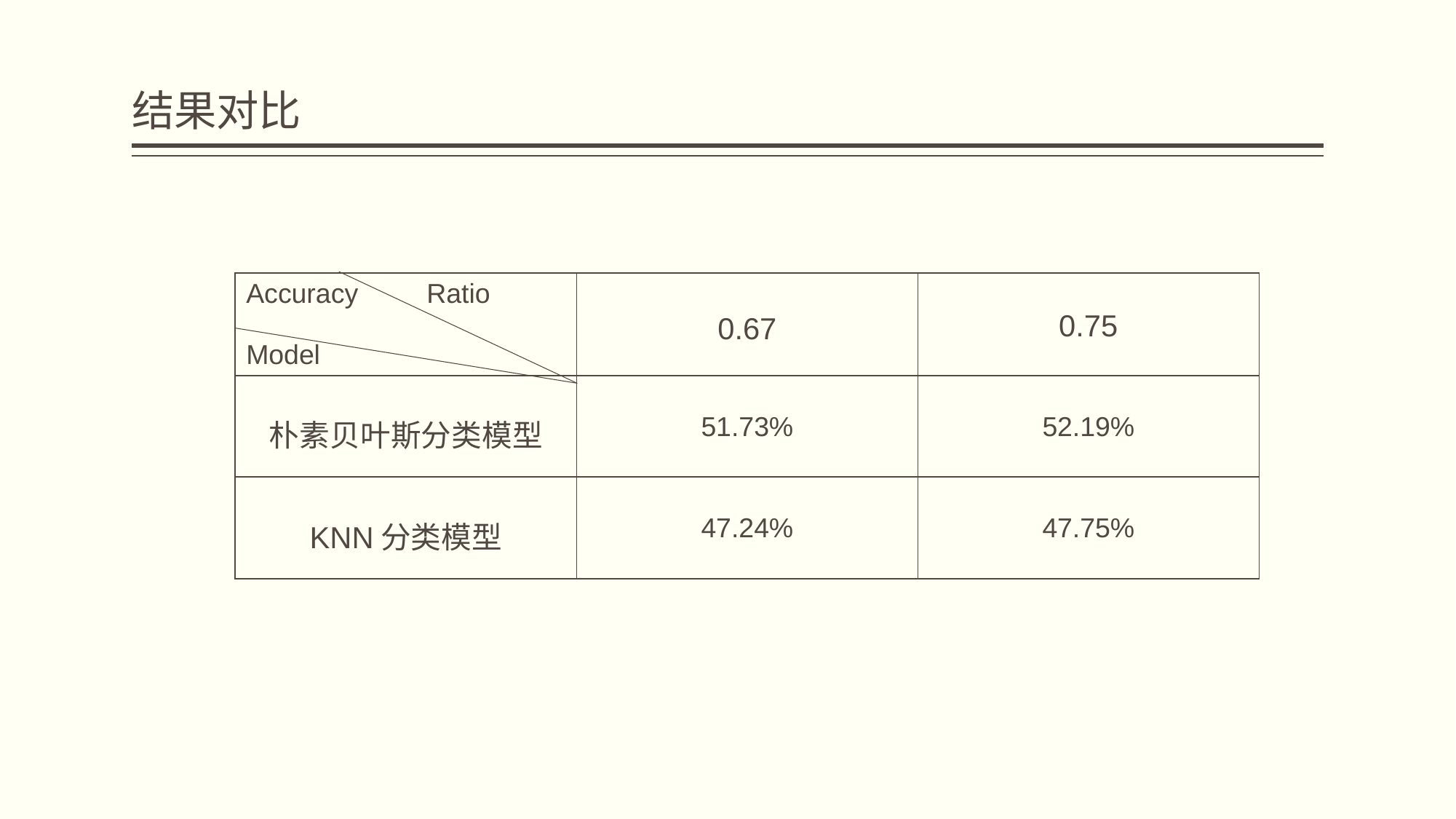

# 结果对比
| Accuracy Ratio Model | 0.67 | 0.75 |
| --- | --- | --- |
| 朴素贝叶斯分类模型 | 51.73% | 52.19% |
| KNN分类模型 | 47.24% | 47.75% |